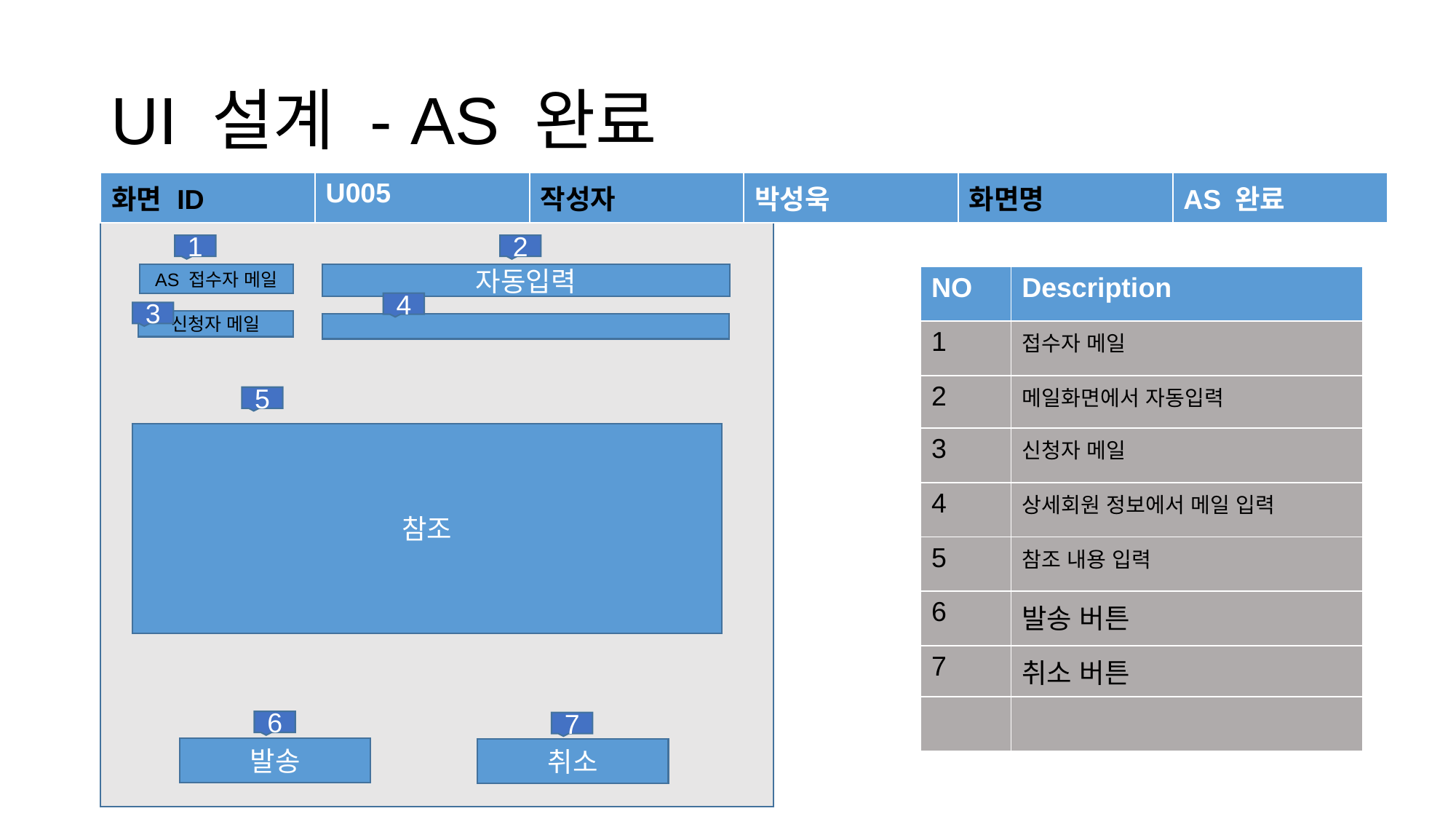

# UI 설계 - AS 완료
| 화면 ID | U005 | 작성자 | 박성욱 | 화면명 | AS 완료 |
| --- | --- | --- | --- | --- | --- |

1
2
AS 접수자 메일
자동입력
| NO | Description |
| --- | --- |
| 1 | 접수자 메일 |
| 2 | 메일화면에서 자동입력 |
| 3 | 신청자 메일 |
| 4 | 상세회원 정보에서 메일 입력 |
| 5 | 참조 내용 입력 |
| 6 | 발송 버튼 |
| 7 | 취소 버튼 |
|  |  |
4
3
신청자 메일

5
참조
6
7
발송
취소